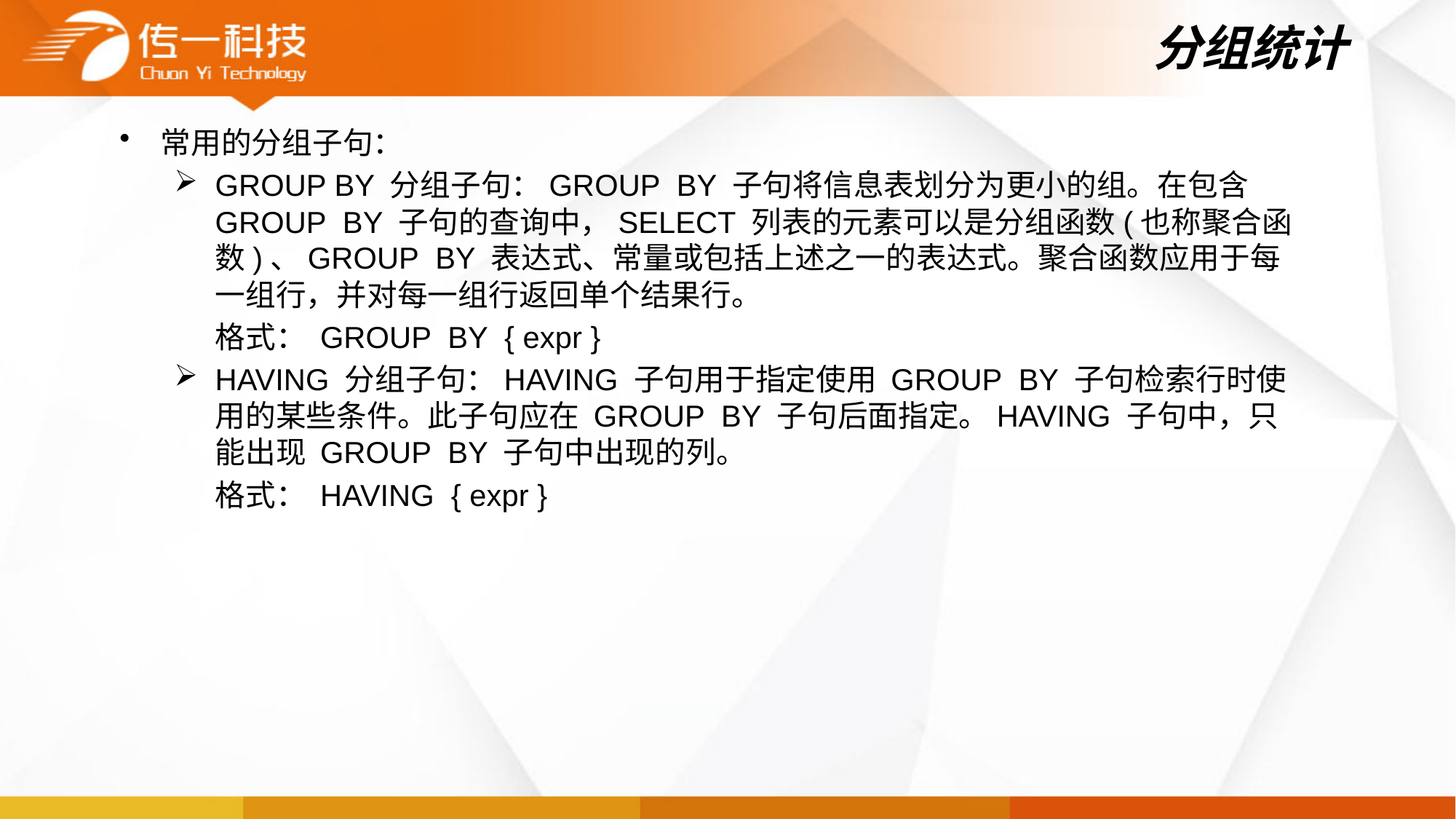

# 分组统计
常用的分组子句：
GROUP BY 分组子句：GROUP  BY 子句将信息表划分为更小的组。在包含 GROUP  BY 子句的查询中，SELECT 列表的元素可以是分组函数(也称聚合函数)、GROUP  BY 表达式、常量或包括上述之一的表达式。聚合函数应用于每一组行，并对每一组行返回单个结果行。
	格式： GROUP  BY  { expr }
HAVING 分组子句：HAVING 子句用于指定使用 GROUP  BY 子句检索行时使用的某些条件。此子句应在 GROUP  BY 子句后面指定。HAVING 子句中，只能出现 GROUP  BY 子句中出现的列。
	格式： HAVING  { expr }